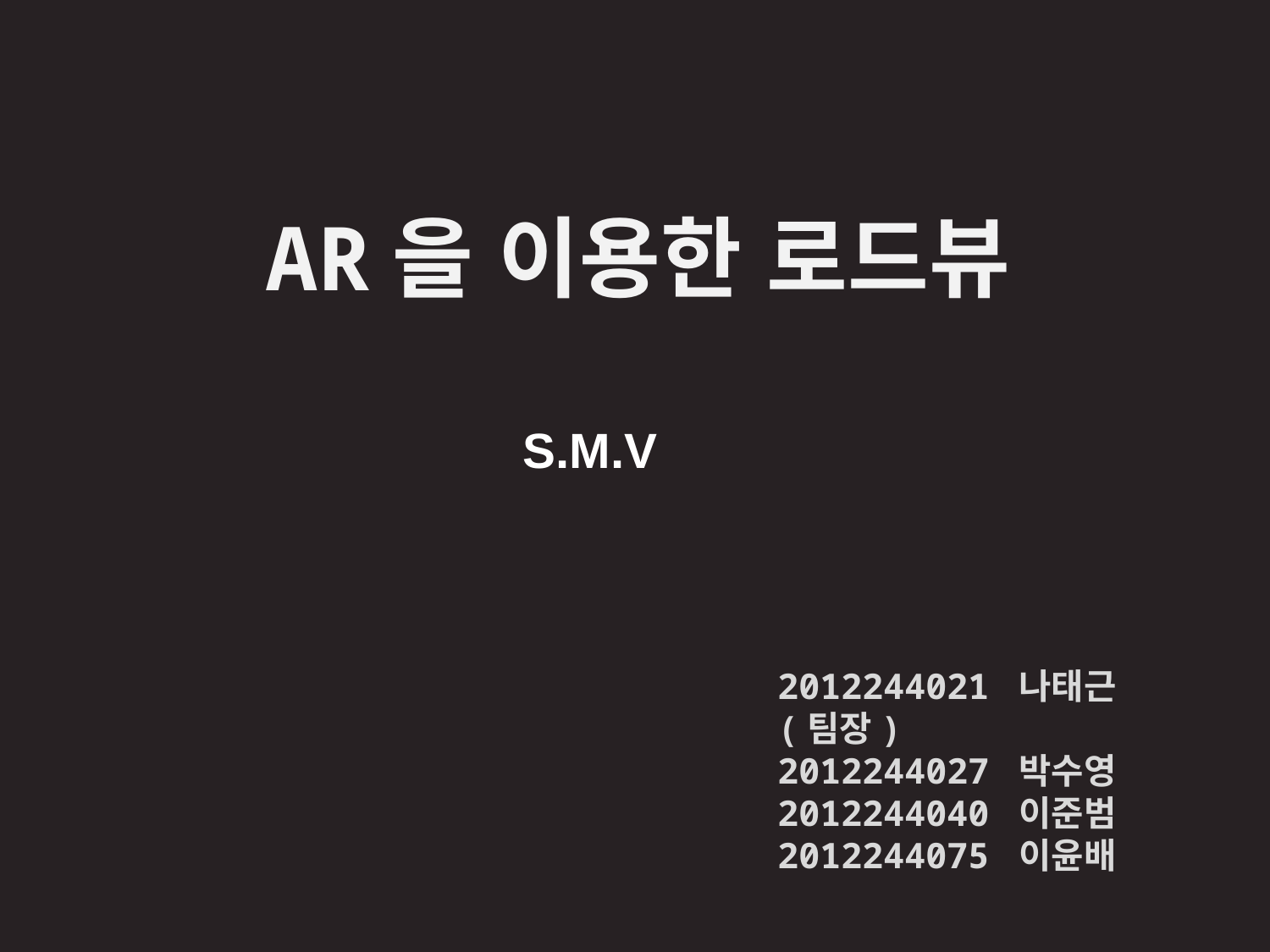

AR을 이용한 로드뷰
S.M.V

2012244021 나태근 (팀장)
2012244027 박수영
2012244040 이준범2012244075 이윤배